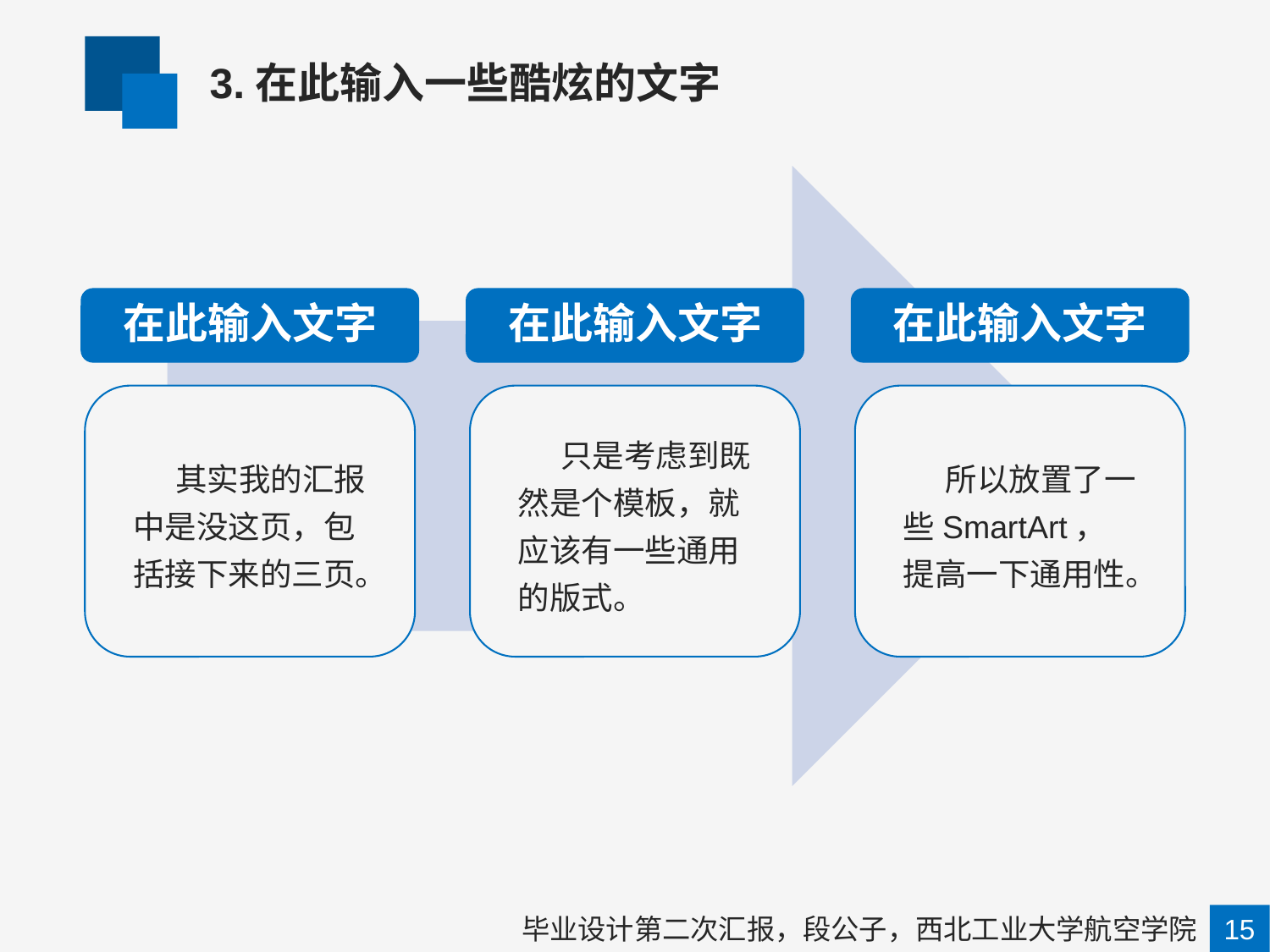

3.在此输入一些酷炫的文字

在此输入文字
在此输入文字
在此输入文字
其实我的汇报中是没这页，包括接下来的三页。
只是考虑到既然是个模板，就应该有一些通用的版式。
所以放置了一些SmartArt，提高一下通用性。
毕业设计第二次汇报，段公子，西北工业大学航空学院
15